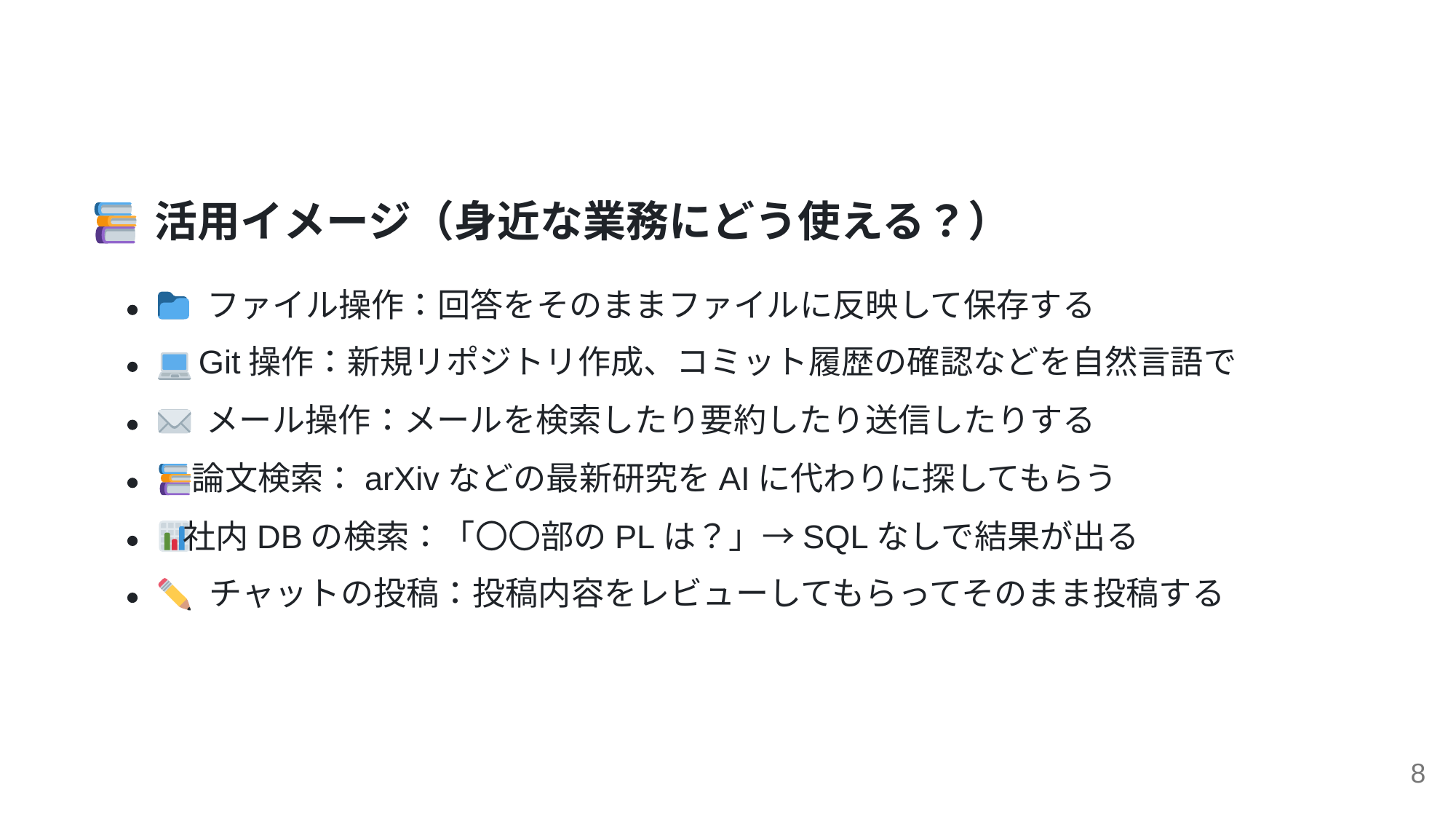

活⽤イメージ（⾝近な業務にどう使える？）

 ファイル操作：回答をそのままファイルに反映して保存する

 Git操作：新規リポジトリ作成、コミット履歴の確認などを⾃然⾔語で

 メール操作：メールを検索したり要約したり送信したりする

 論⽂検索：arXivなどの最新研究をAIに代わりに探してもらう

 社内DBの検索：「〇〇部のPLは？」→SQLなしで結果が出る

 チャットの投稿：投稿内容をレビューしてもらってそのまま投稿する

8